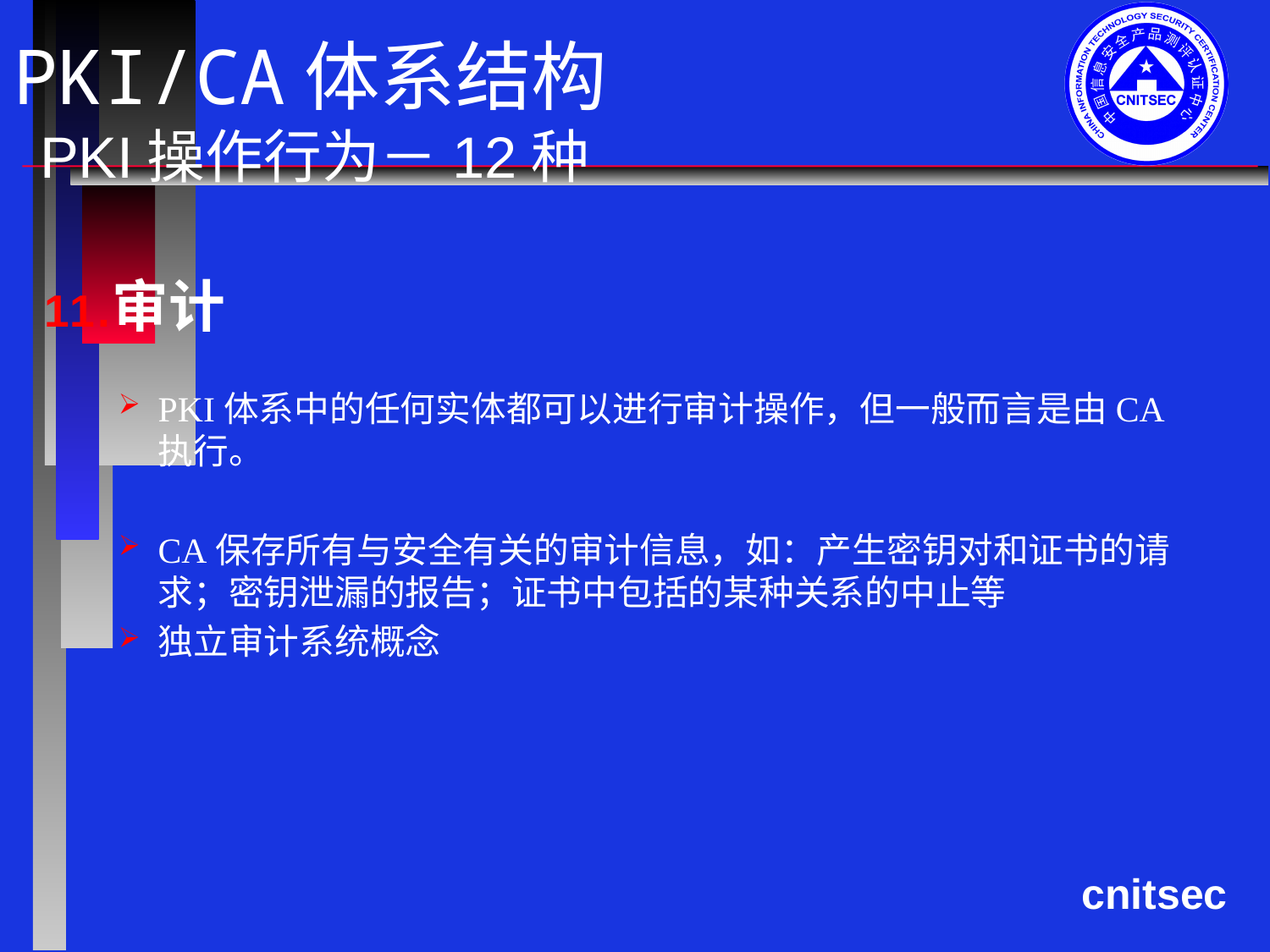

# PKI/CA体系结构 PKI操作行为－12种
审计

PKI体系中的任何实体都可以进行审计操作，但一般而言是由CA执行。

CA保存所有与安全有关的审计信息，如：产生密钥对和证书的请求；密钥泄漏的报告；证书中包括的某种关系的中止等
独立审计系统概念